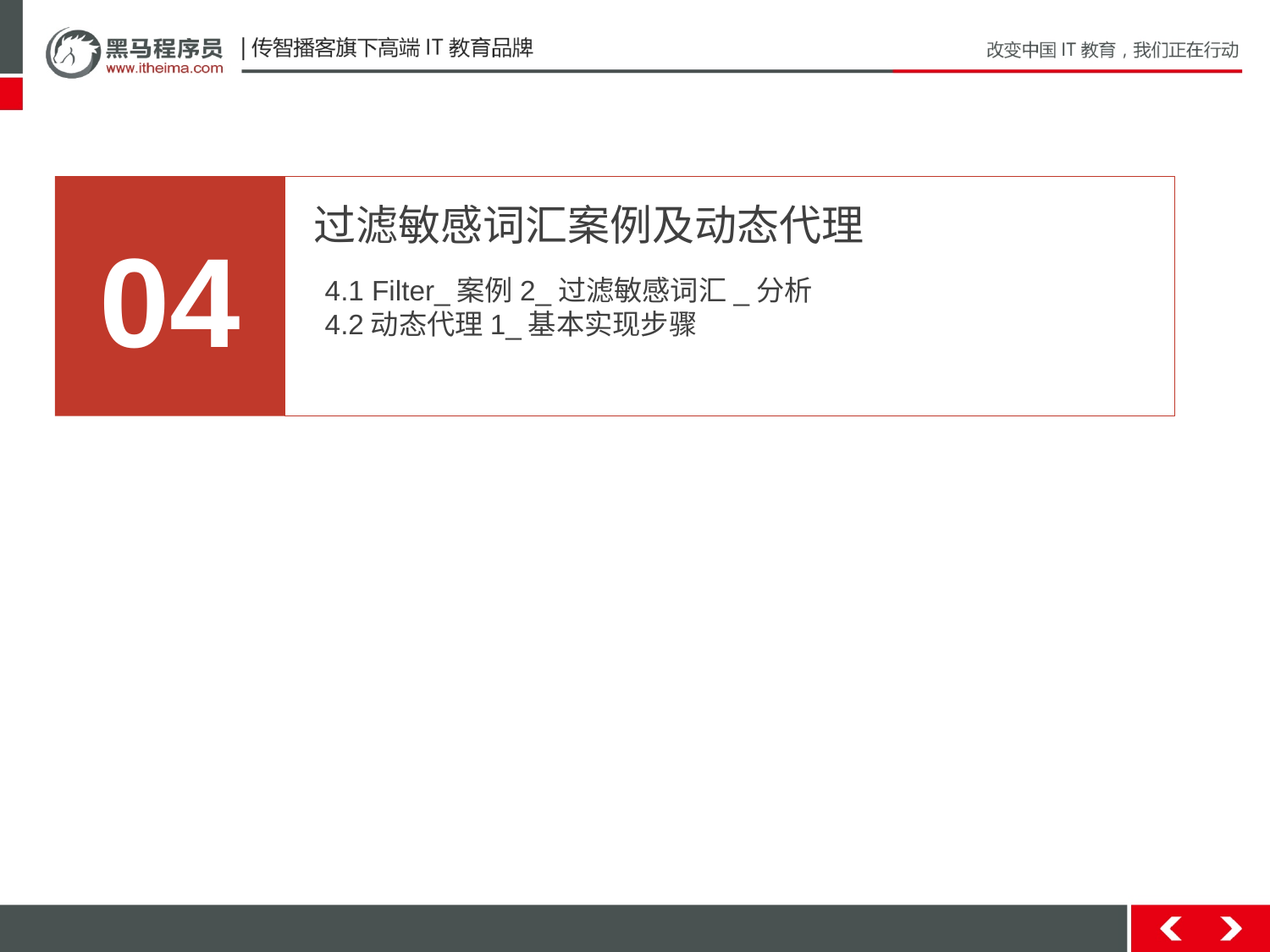

04

过滤敏感词汇案例及动态代理
4.1 Filter_案例2_过滤敏感词汇_分析
4.2动态代理1_基本实现步骤